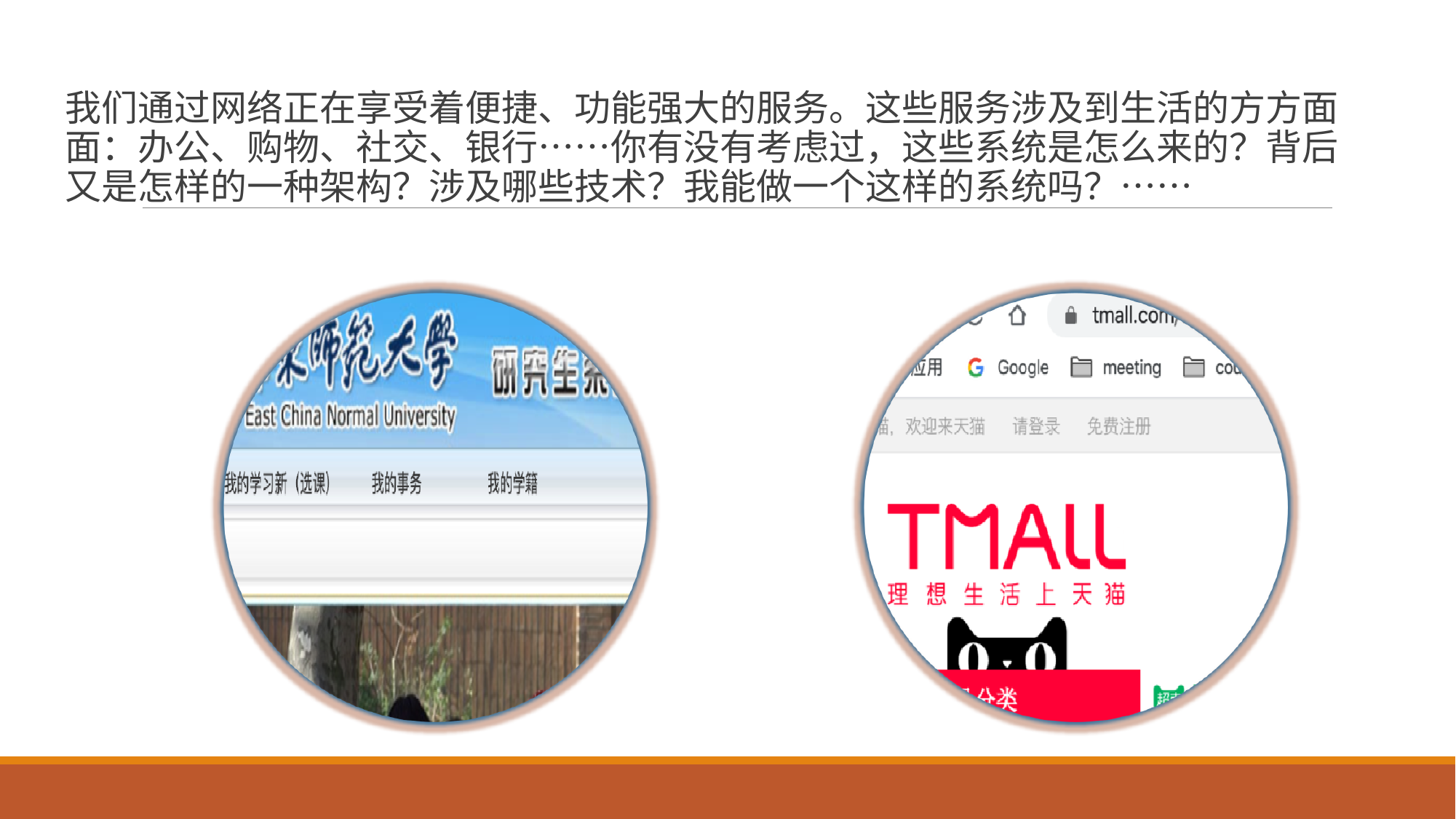

我们通过网络正在享受着便捷、功能强大的服务。这些服务涉及到生活的方方面面：办公、购物、社交、银行……你有没有考虑过，这些系统是怎么来的？背后又是怎样的一种架构？涉及哪些技术？我能做一个这样的系统吗？……